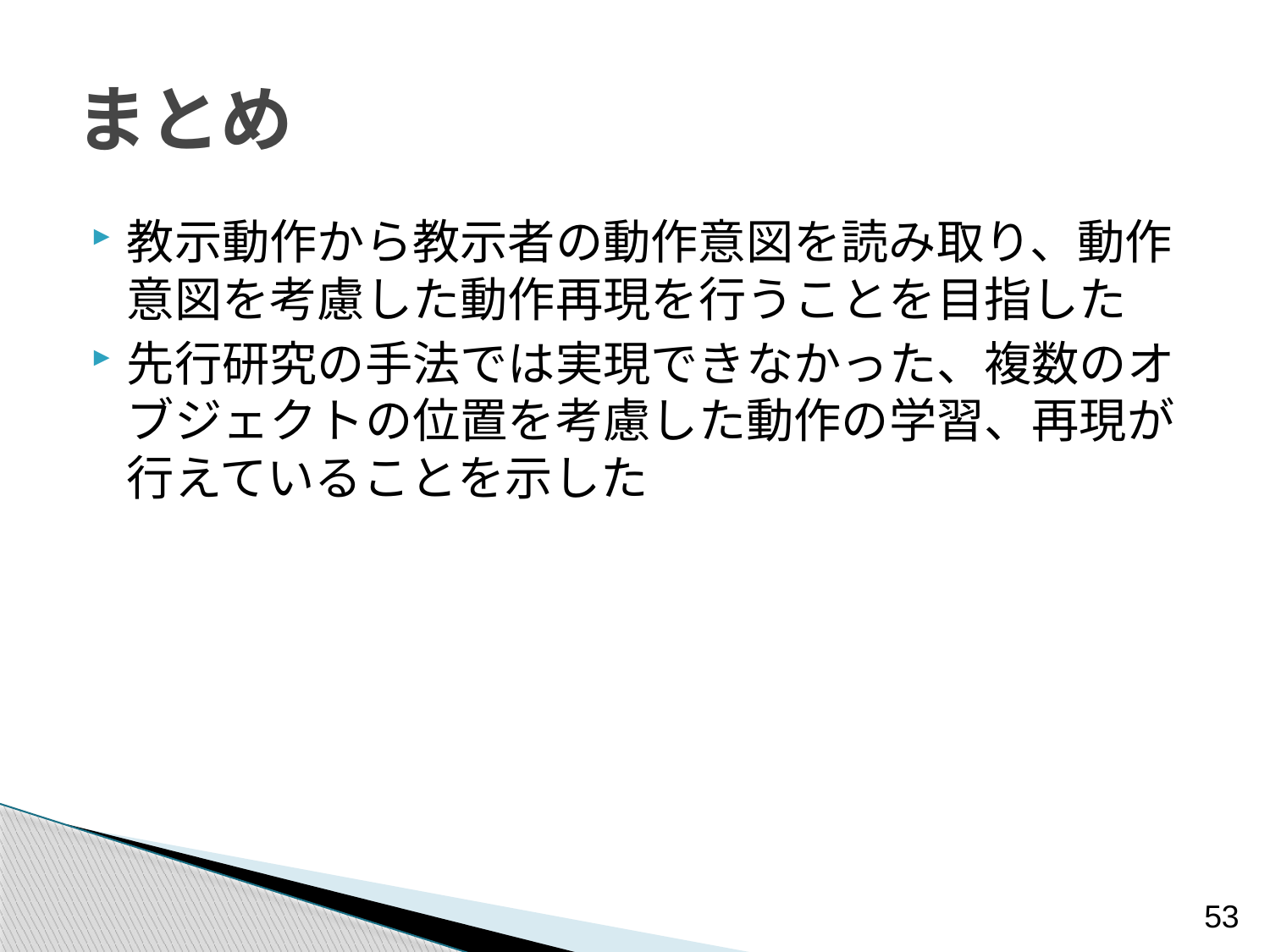

# まとめ
教示動作から教示者の動作意図を読み取り、動作意図を考慮した動作再現を行うことを目指した
先行研究の手法では実現できなかった、複数のオブジェクトの位置を考慮した動作の学習、再現が行えていることを示した

53